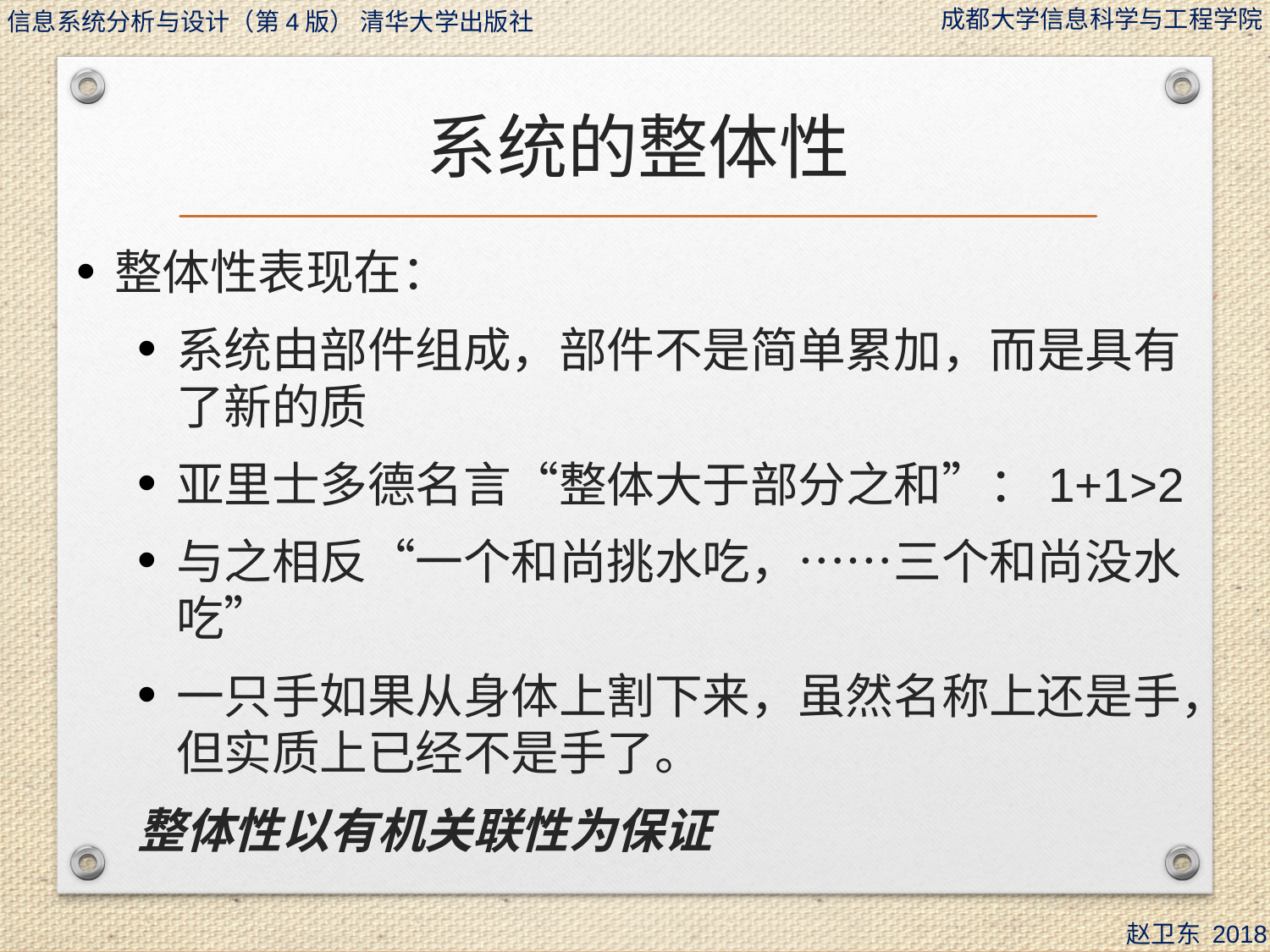

# 系统的整体性
整体性表现在：
系统由部件组成，部件不是简单累加，而是具有了新的质
亚里士多德名言“整体大于部分之和”：1+1>2
与之相反“一个和尚挑水吃，……三个和尚没水吃”
一只手如果从身体上割下来，虽然名称上还是手，但实质上已经不是手了。
整体性以有机关联性为保证